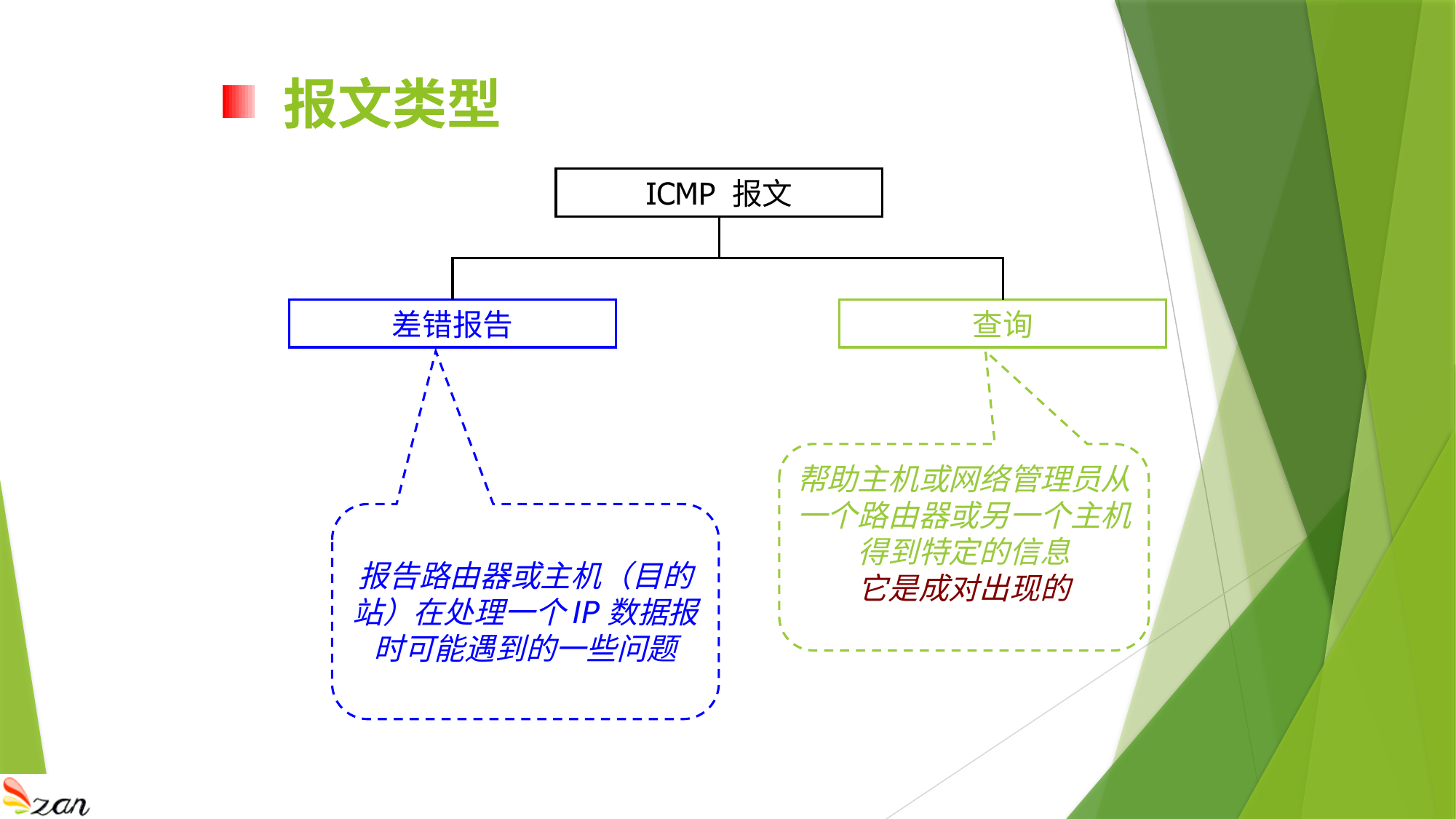

# 报文类型
ICMP 报文
差错报告
查询
帮助主机或网络管理员从一个路由器或另一个主机得到特定的信息
它是成对出现的

报告路由器或主机（目的站）在处理一个IP数据报时可能遇到的一些问题